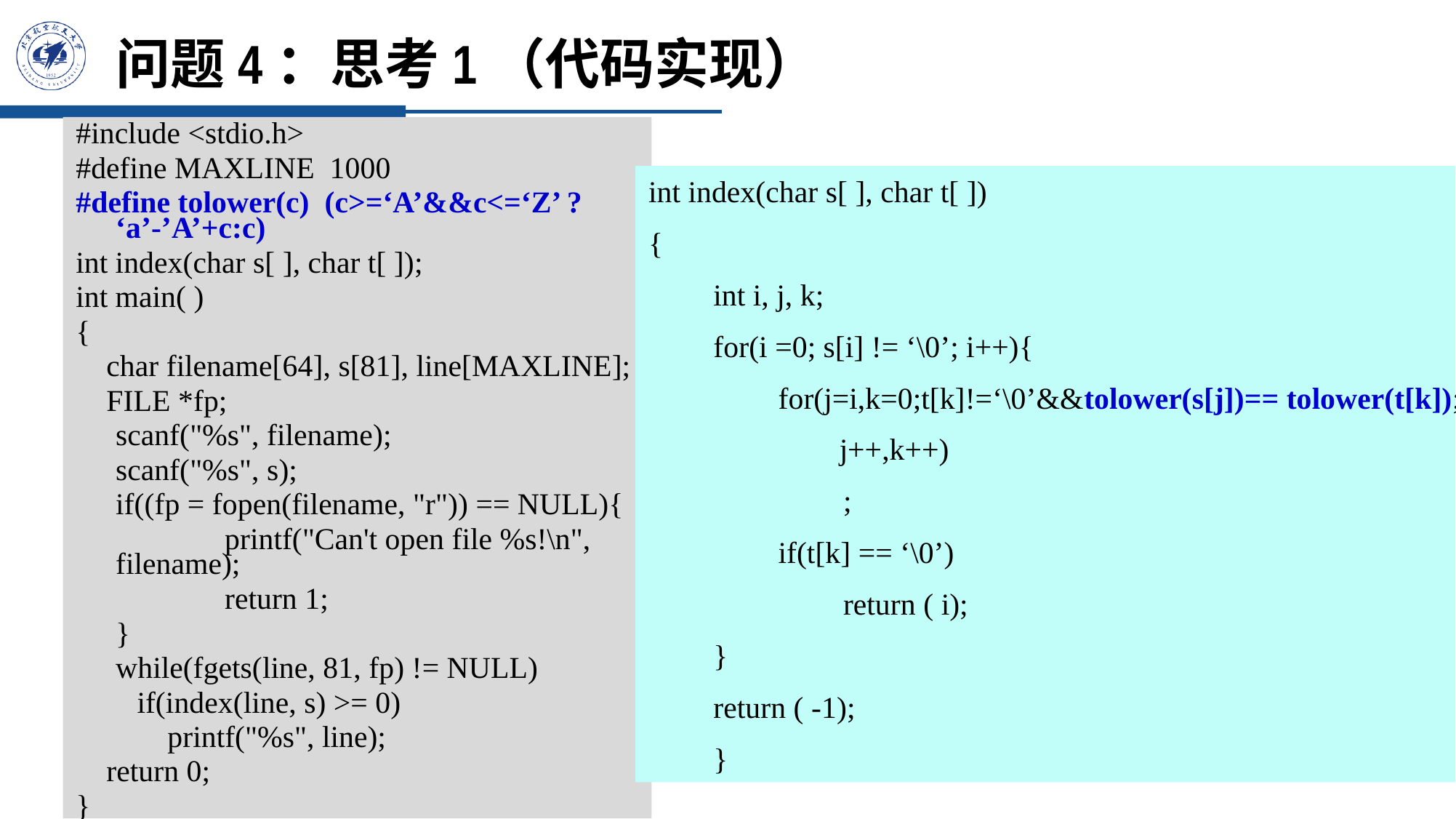

# 问题4：思考1（代码实现）
#include <stdio.h>
#define MAXLINE  1000
#define tolower(c)  (c>=‘A’&&c<=‘Z’ ? ‘a’-’A’+c:c)
int index(char s[ ], char t[ ]);
int main( )
{
    char filename[64], s[81], line[MAXLINE];
    FILE *fp;
	scanf("%s", filename);
	scanf("%s", s);
	if((fp = fopen(filename, "r")) == NULL){
		printf("Can't open file %s!\n", filename);
		return 1;
	}
	while(fgets(line, 81, fp) != NULL)
        if(index(line, s) >= 0)
            printf("%s", line);
    return 0;
}
int index(char s[ ], char t[ ])
{
int i, j, k;
for(i =0; s[i] != ‘\0’; i++){
for(j=i,k=0;t[k]!=‘\0’&&tolower(s[j])== tolower(t[k]);
        j++,k++)
;
if(t[k] == ‘\0’)
return ( i);
}
return ( -1);
}
28